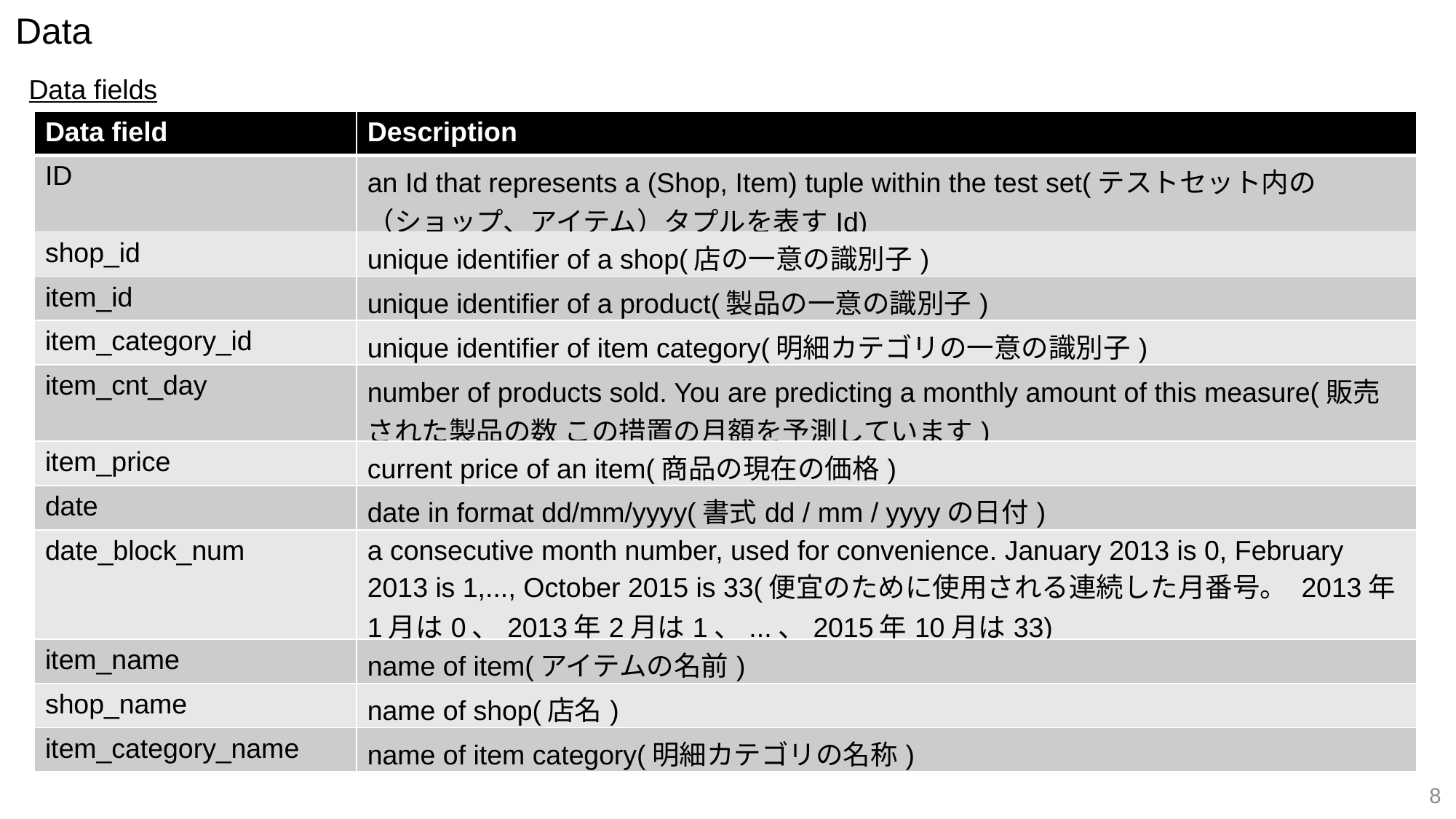

Data

Data fields
| Data field | Description |
| --- | --- |
| ID | an Id that represents a (Shop, Item) tuple within the test set(テストセット内の（ショップ、アイテム）タプルを表すId) |
| shop\_id | unique identifier of a shop(店の一意の識別子) |
| item\_id | unique identifier of a product(製品の一意の識別子) |
| item\_category\_id | unique identifier of item category(明細カテゴリの一意の識別子) |
| item\_cnt\_day | number of products sold. You are predicting a monthly amount of this measure(販売された製品の数 この措置の月額を予測しています) |
| item\_price | current price of an item(商品の現在の価格) |
| date | date in format dd/mm/yyyy(書式dd / mm / yyyyの日付) |
| date\_block\_num | a consecutive month number, used for convenience. January 2013 is 0, February 2013 is 1,..., October 2015 is 33(便宜のために使用される連続した月番号。 2013年1月は0、2013年2月は1、...、2015年10月は33) |
| item\_name | name of item(アイテムの名前) |
| shop\_name | name of shop(店名) |
| item\_category\_name | name of item category(明細カテゴリの名称) |
8